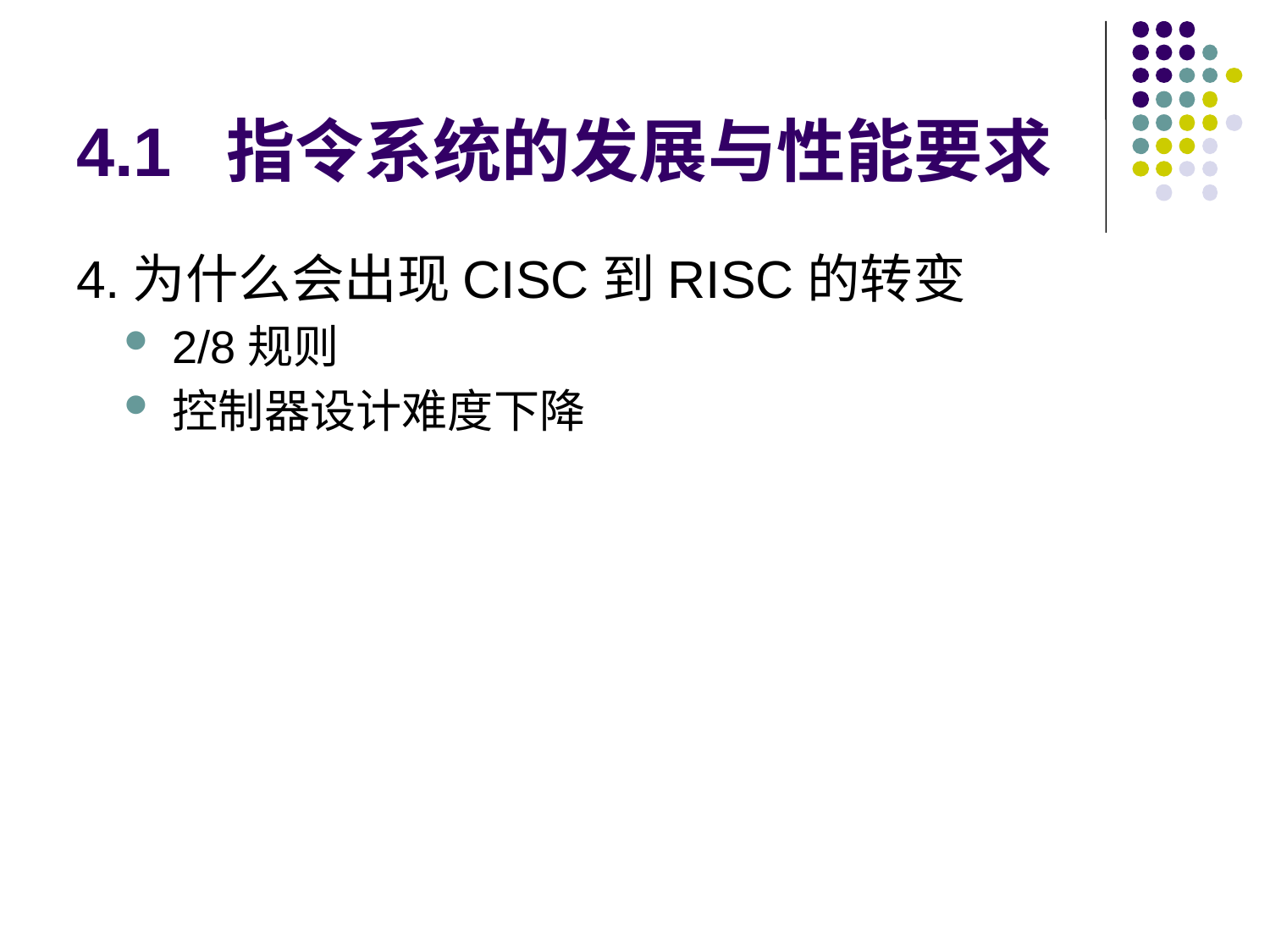

# 4.1  指令系统的发展与性能要求
4.为什么会出现CISC到RISC的转变
2/8规则
控制器设计难度下降

8